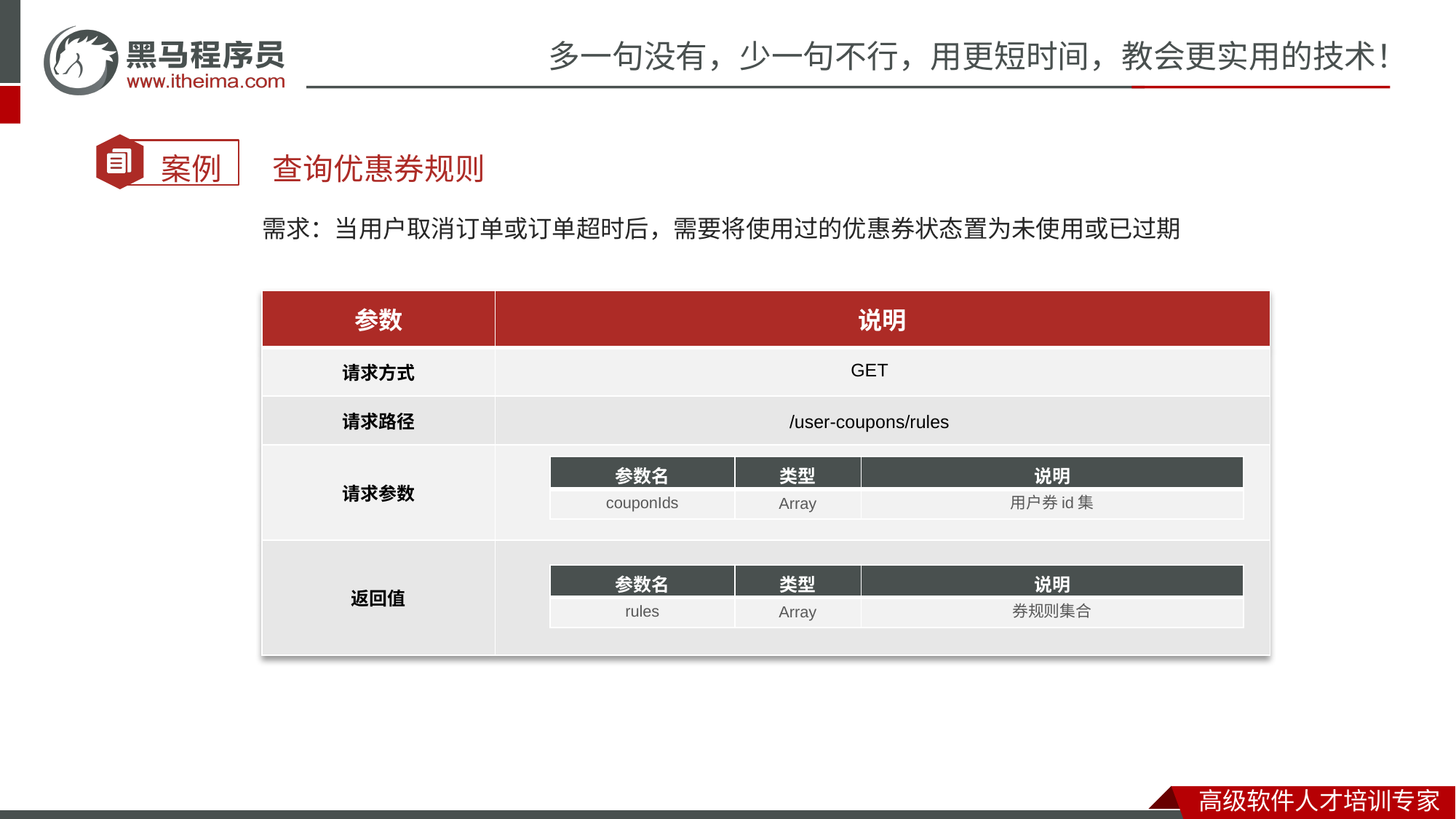

查询优惠券规则
需求：当用户取消订单或订单超时后，需要将使用过的优惠券状态置为未使用或已过期
| 参数 | 说明 |
| --- | --- |
| 请求方式 |  |
| 请求路径 |  |
| 请求参数 |  |
| 返回值 |  |
GET
/user-coupons/rules
| 参数名 | 类型 | 说明 |
| --- | --- | --- |
|  |  |  |
用户券id集
couponIds
Array
| 参数名 | 类型 | 说明 |
| --- | --- | --- |
|  |  |  |
券规则集合
rules
Array